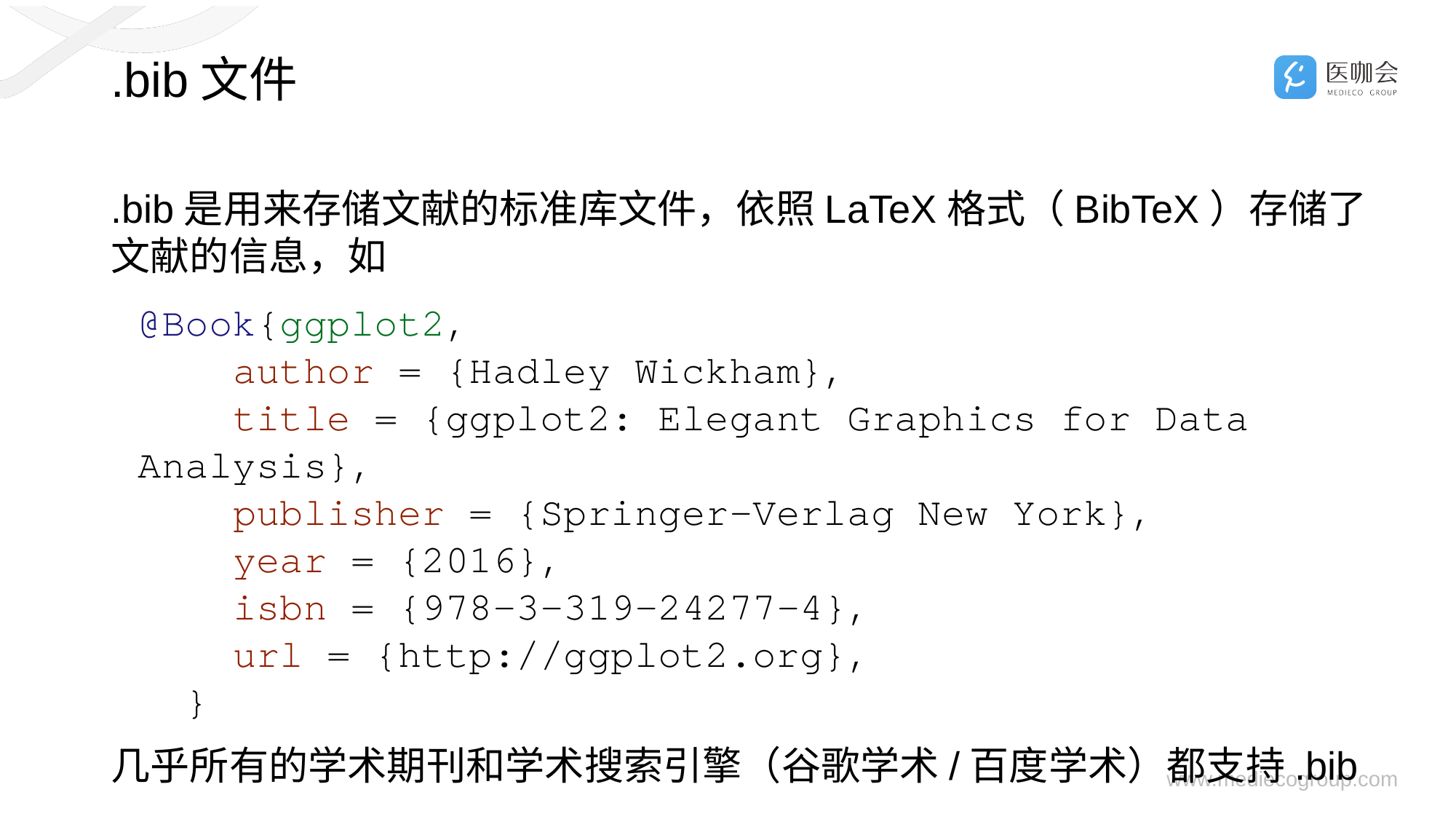

# .bib文件
.bib是用来存储文献的标准库文件，依照LaTeX格式（BibTeX）存储了文献的信息，如
@Book{ggplot2,
    author = {Hadley Wickham},
    title = {ggplot2: Elegant Graphics for Data Analysis},
    publisher = {Springer-Verlag New York},
    year = {2016},
    isbn = {978-3-319-24277-4},
    url = {http://ggplot2.org},
  }
几乎所有的学术期刊和学术搜索引擎（谷歌学术/百度学术）都支持.bib